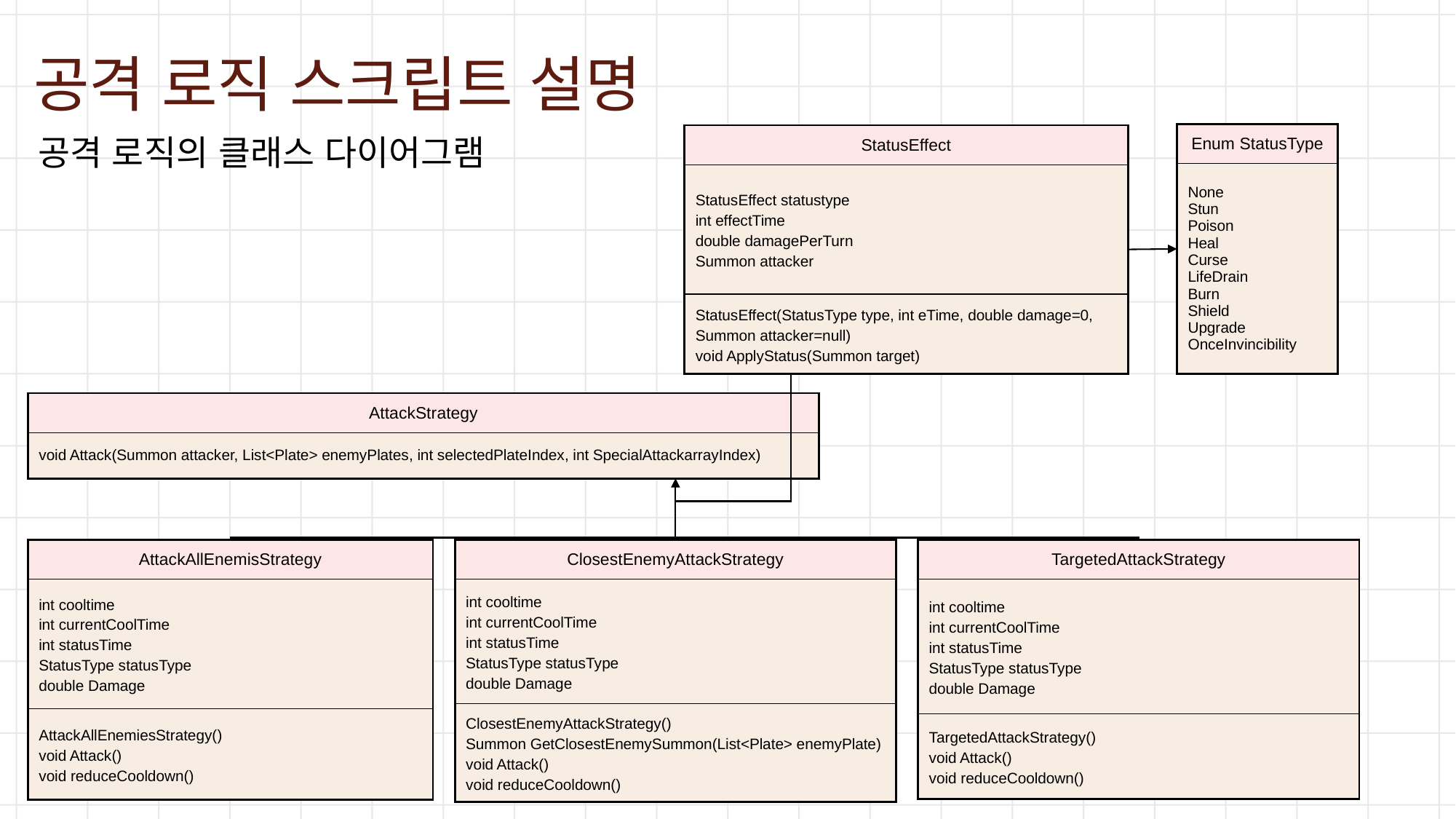

공격 로직 스크립트 설명
| Enum StatusType |
| --- |
| None Stun Poison Heal Curse LifeDrain Burn Shield Upgrade OnceInvincibility |
공격 로직의 클래스 다이어그램
| StatusEffect |
| --- |
| StatusEffect statustype int effectTime double damagePerTurn Summon attacker |
| StatusEffect(StatusType type, int eTime, double damage=0, Summon attacker=null) void ApplyStatus(Summon target) |
| AttackStrategy |
| --- |
| void Attack(Summon attacker, List<Plate> enemyPlates, int selectedPlateIndex, int SpecialAttackarrayIndex) |
| TargetedAttackStrategy |
| --- |
| int cooltime int currentCoolTime int statusTime StatusType statusType double Damage |
| TargetedAttackStrategy() void Attack() void reduceCooldown() |
| AttackAllEnemisStrategy |
| --- |
| int cooltime int currentCoolTime int statusTime StatusType statusType double Damage |
| AttackAllEnemiesStrategy() void Attack() void reduceCooldown() |
| ClosestEnemyAttackStrategy |
| --- |
| int cooltime int currentCoolTime int statusTime StatusType statusType double Damage |
| ClosestEnemyAttackStrategy() Summon GetClosestEnemySummon(List<Plate> enemyPlate) void Attack() void reduceCooldown() |